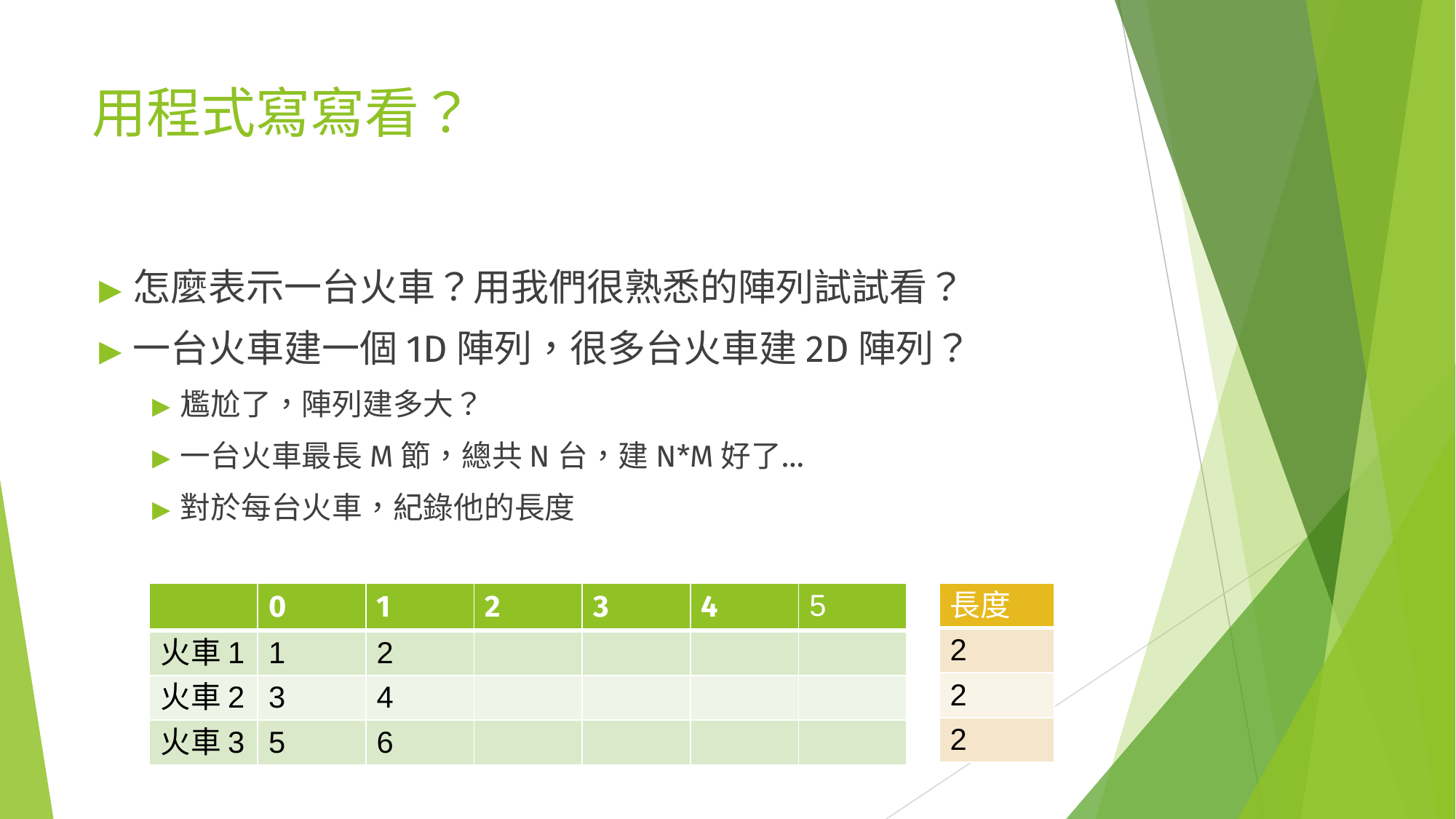

# 用程式寫寫看？
怎麼表示一台火車？用我們很熟悉的陣列試試看？
一台火車建一個1D陣列，很多台火車建2D陣列？
尷尬了，陣列建多大？
一台火車最長M節，總共N台，建N*M好了…
對於每台火車，紀錄他的長度

|  | 0 | 1 | 2 | 3 | 4 | 5 |
| --- | --- | --- | --- | --- | --- | --- |
| 火車1 | 1 | 2 |  |  |  |  |
| 火車2 | 3 | 4 |  |  |  |  |
| 火車3 | 5 | 6 |  |  |  |  |
| 長度 |
| --- |
| 2 |
| 2 |
| 2 |